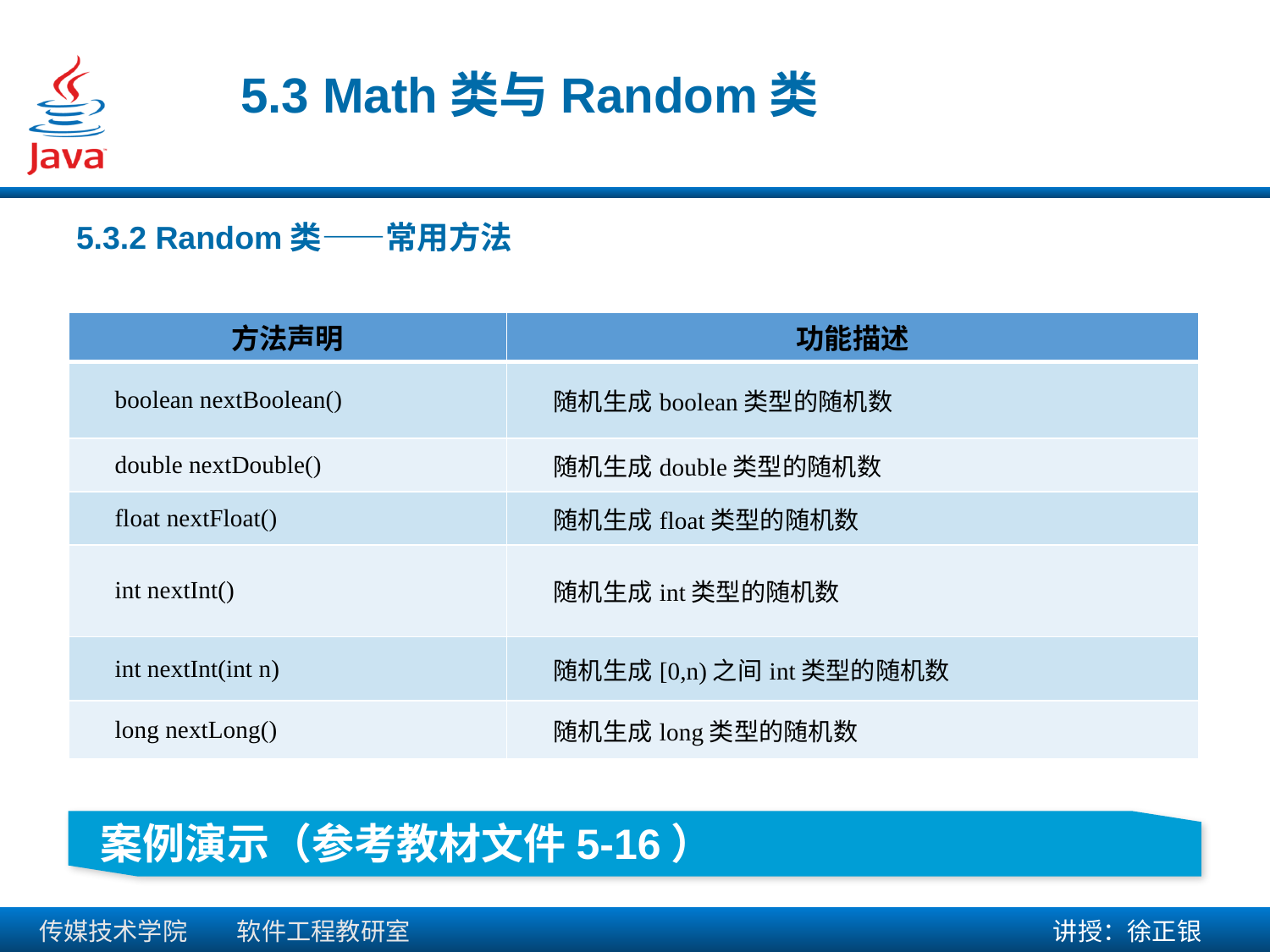

5.3 Math类与Random类
5.3.2 Random类——常用方法
| 方法声明 | 功能描述 |
| --- | --- |
| boolean nextBoolean() | 随机生成boolean类型的随机数 |
| double nextDouble() | 随机生成double类型的随机数 |
| float nextFloat() | 随机生成float类型的随机数 |
| int nextInt() | 随机生成int类型的随机数 |
| int nextInt(int n) | 随机生成[0,n)之间int类型的随机数 |
| long nextLong() | 随机生成long类型的随机数 |
 案例演示（参考教材文件5-16）